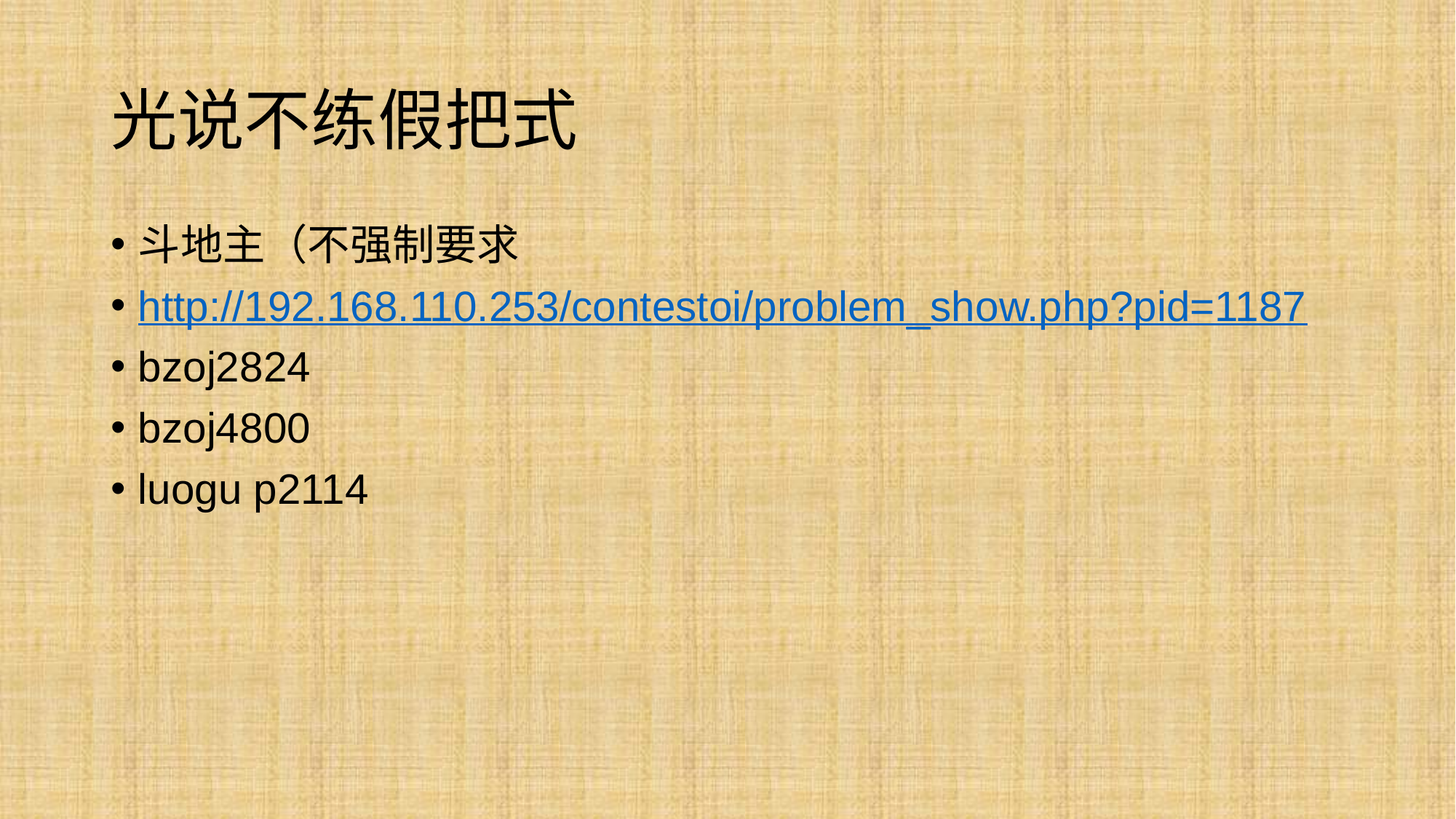

# 光说不练假把式
斗地主（不强制要求
http://192.168.110.253/contestoi/problem_show.php?pid=1187
bzoj2824
bzoj4800
luogu p2114